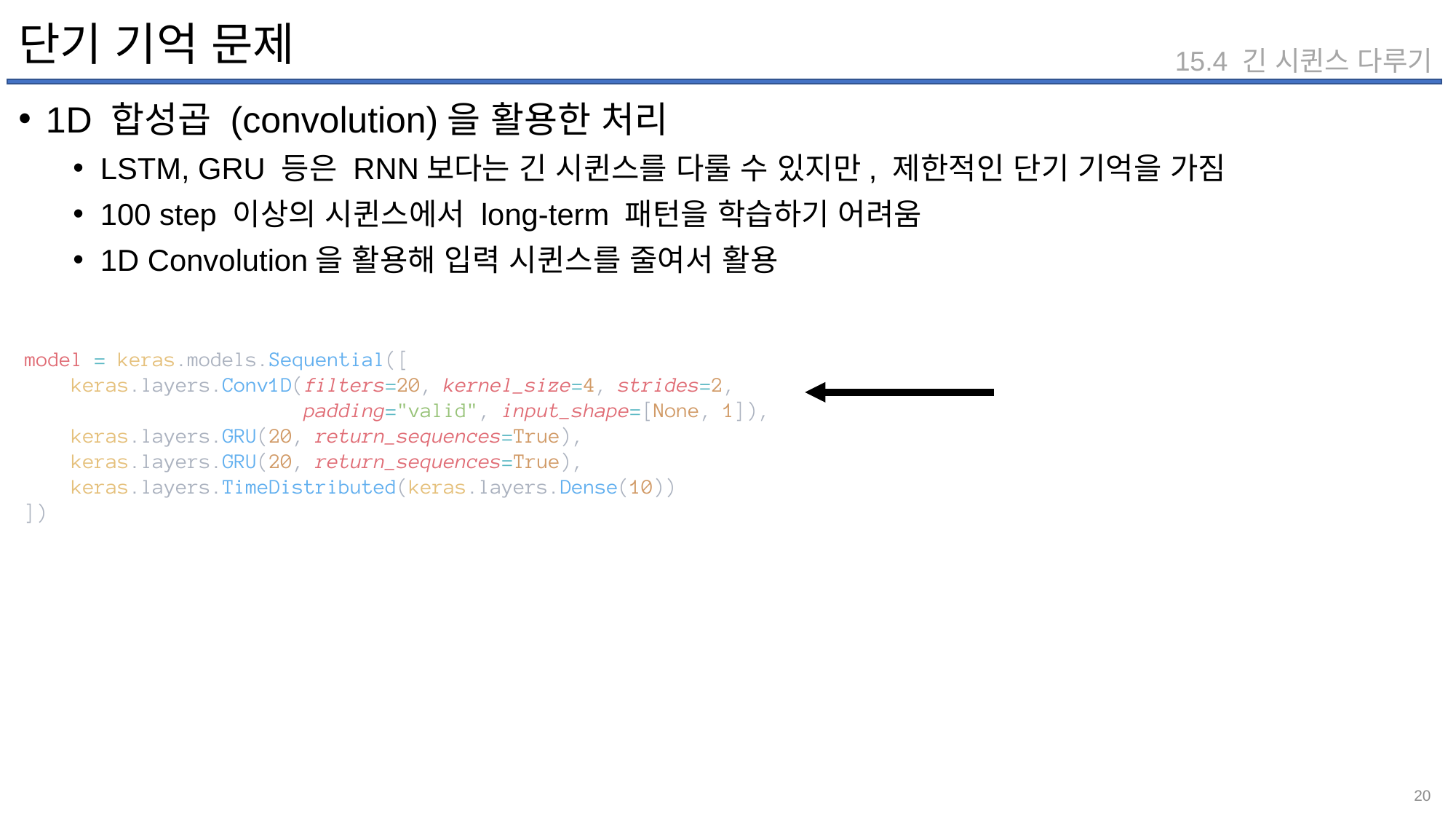

# 단기 기억 문제
15.4 긴 시퀸스 다루기
1D 합성곱 (convolution)을 활용한 처리
LSTM, GRU 등은 RNN보다는 긴 시퀸스를 다룰 수 있지만, 제한적인 단기 기억을 가짐
100 step 이상의 시퀸스에서 long-term 패턴을 학습하기 어려움
1D Convolution을 활용해 입력 시퀸스를 줄여서 활용
model = keras.models.Sequential([
    keras.layers.Conv1D(filters=20, kernel_size=4, strides=2,
                        padding="valid", input_shape=[None, 1]),
    keras.layers.GRU(20, return_sequences=True),
    keras.layers.GRU(20, return_sequences=True),
    keras.layers.TimeDistributed(keras.layers.Dense(10))
])

20